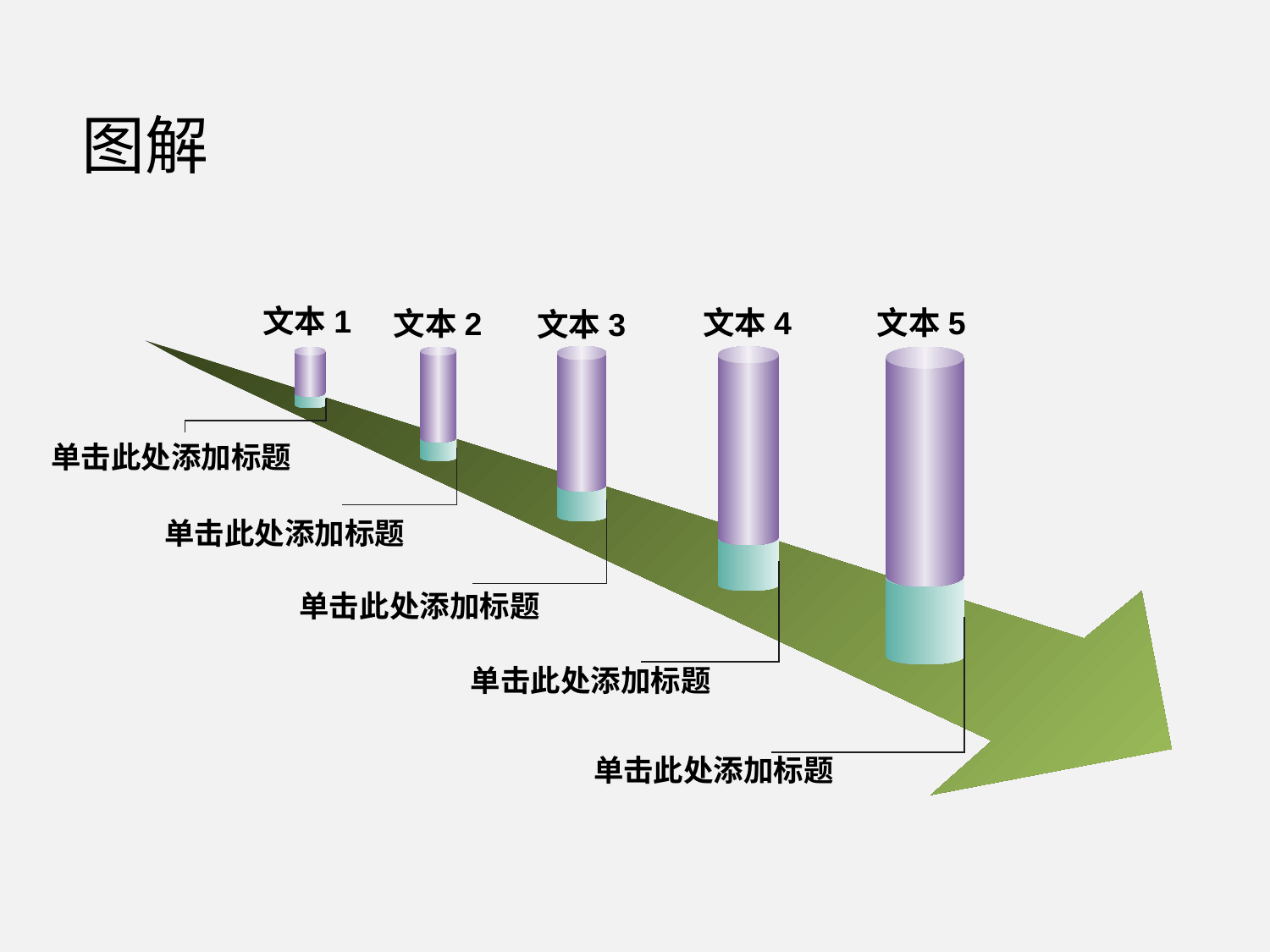

图解
文本1
文本5
文本4
文本2
文本3

 单击此处添加标题

 单击此处添加标题

 单击此处添加标题
 单击此处添加标题
 单击此处添加标题